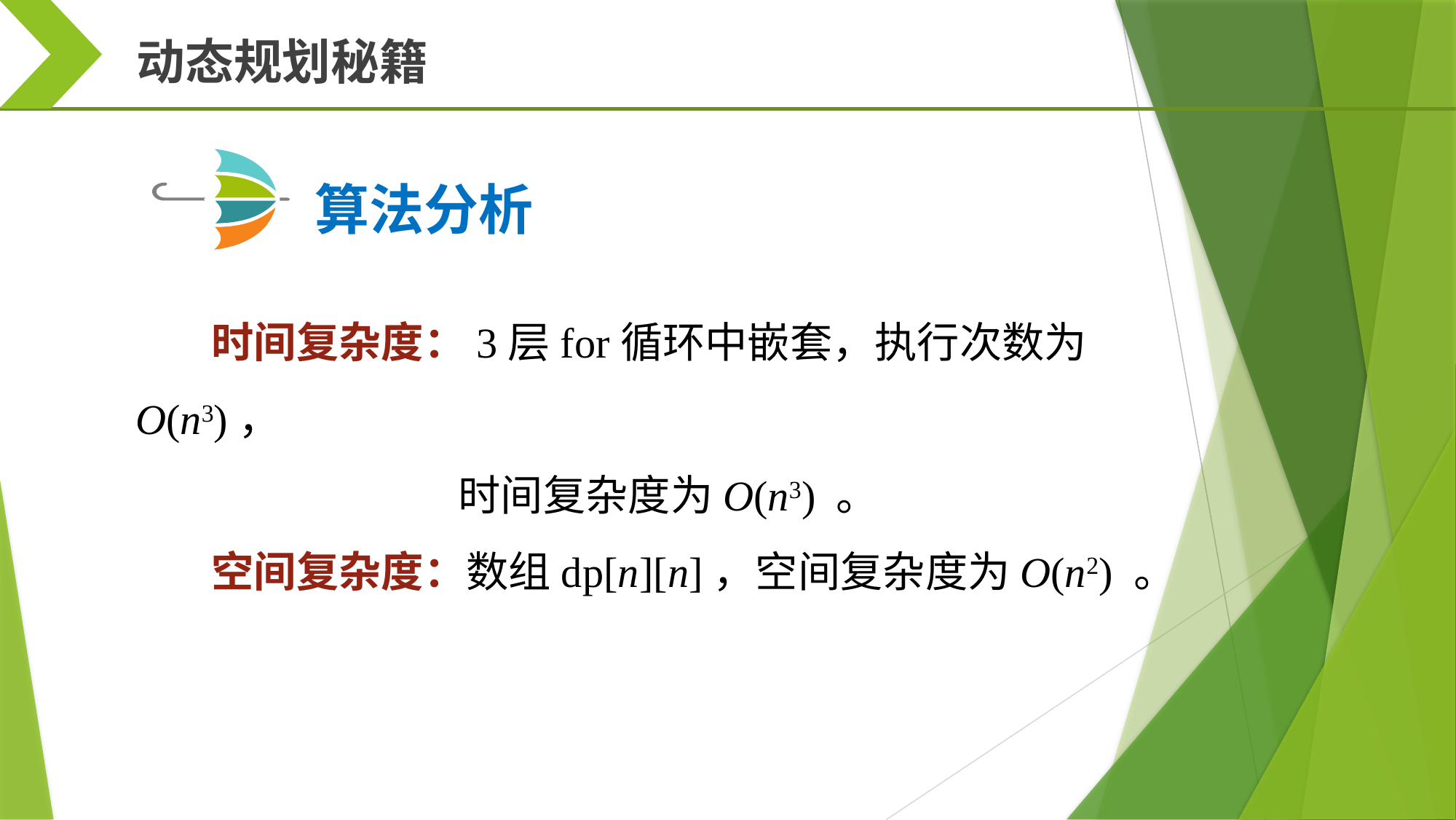

动态规划秘籍

算法分析
时间复杂度：3层for循环中嵌套，执行次数为O(n3)，
                         时间复杂度为O(n3) 。
空间复杂度：数组dp[n][n]，空间复杂度为O(n2) 。